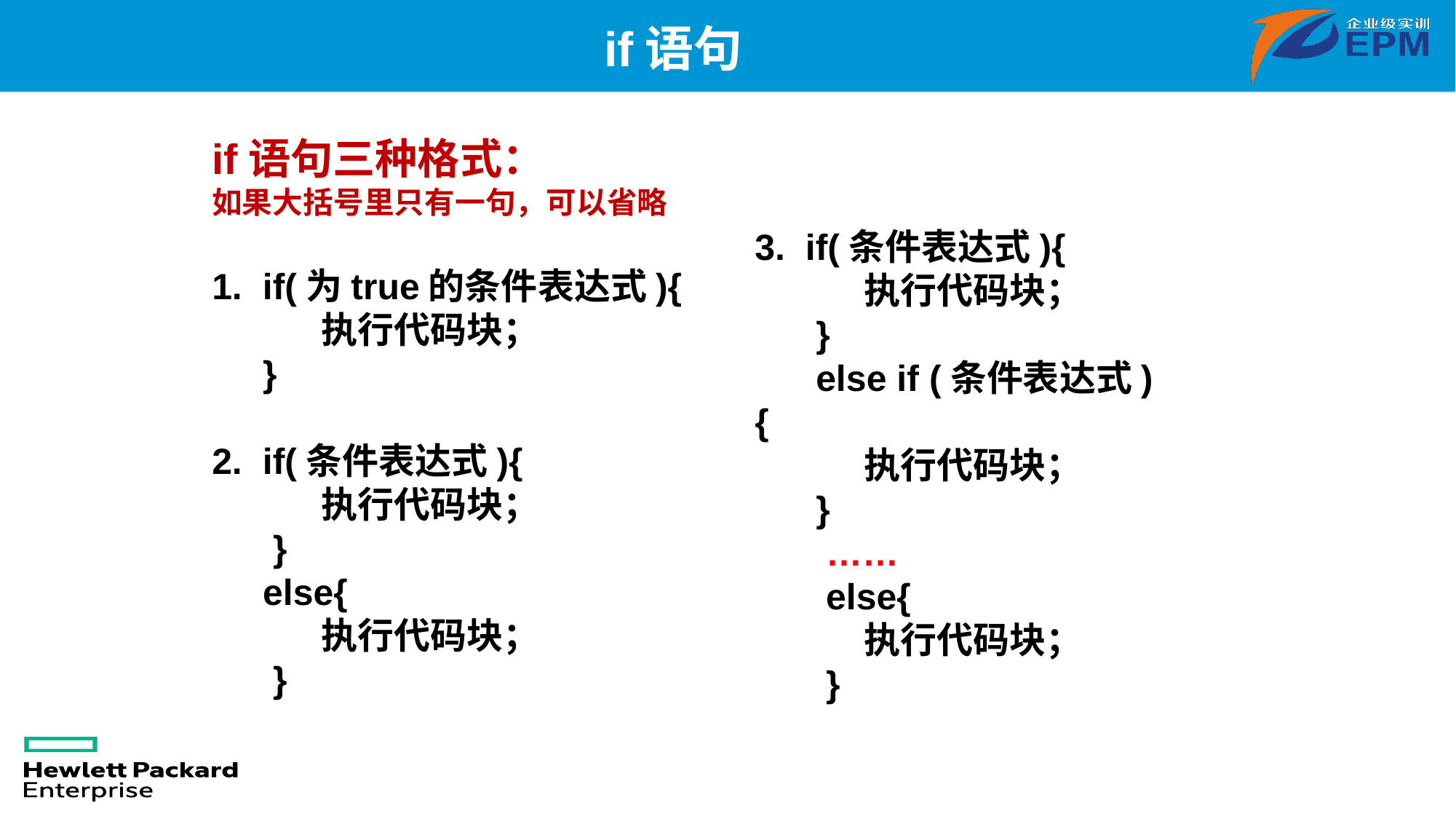

# if语句
if语句三种格式：
如果大括号里只有一句，可以省略

1.  if(为true的条件表达式){
	执行代码块；
     }

2.  if(条件表达式){
	执行代码块；
      }
     else{
	执行代码块；
      }
3.  if(条件表达式){
	执行代码块；
      }
      else if (条件表达式){
	执行代码块；
      }
       ……
       else{
	执行代码块；
       }